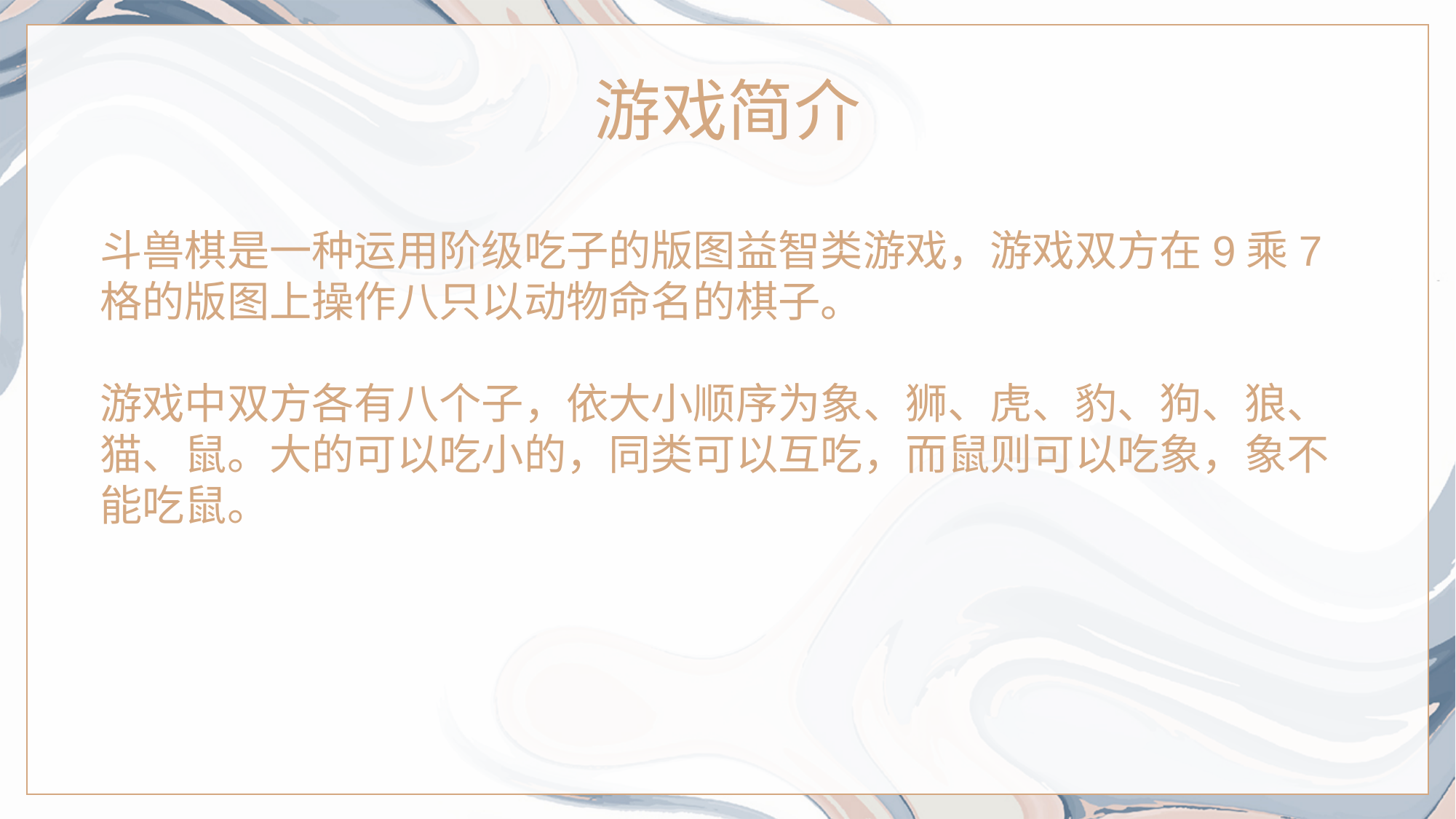

游戏简介
斗兽棋是一种运用阶级吃子的版图益智类游戏，游戏双方在9乘7格的版图上操作八只以动物命名的棋子。

游戏中双方各有八个子，依大小顺序为象、狮、虎、豹、狗、狼、猫、鼠。大的可以吃小的，同类可以互吃，而鼠则可以吃象，象不能吃鼠。